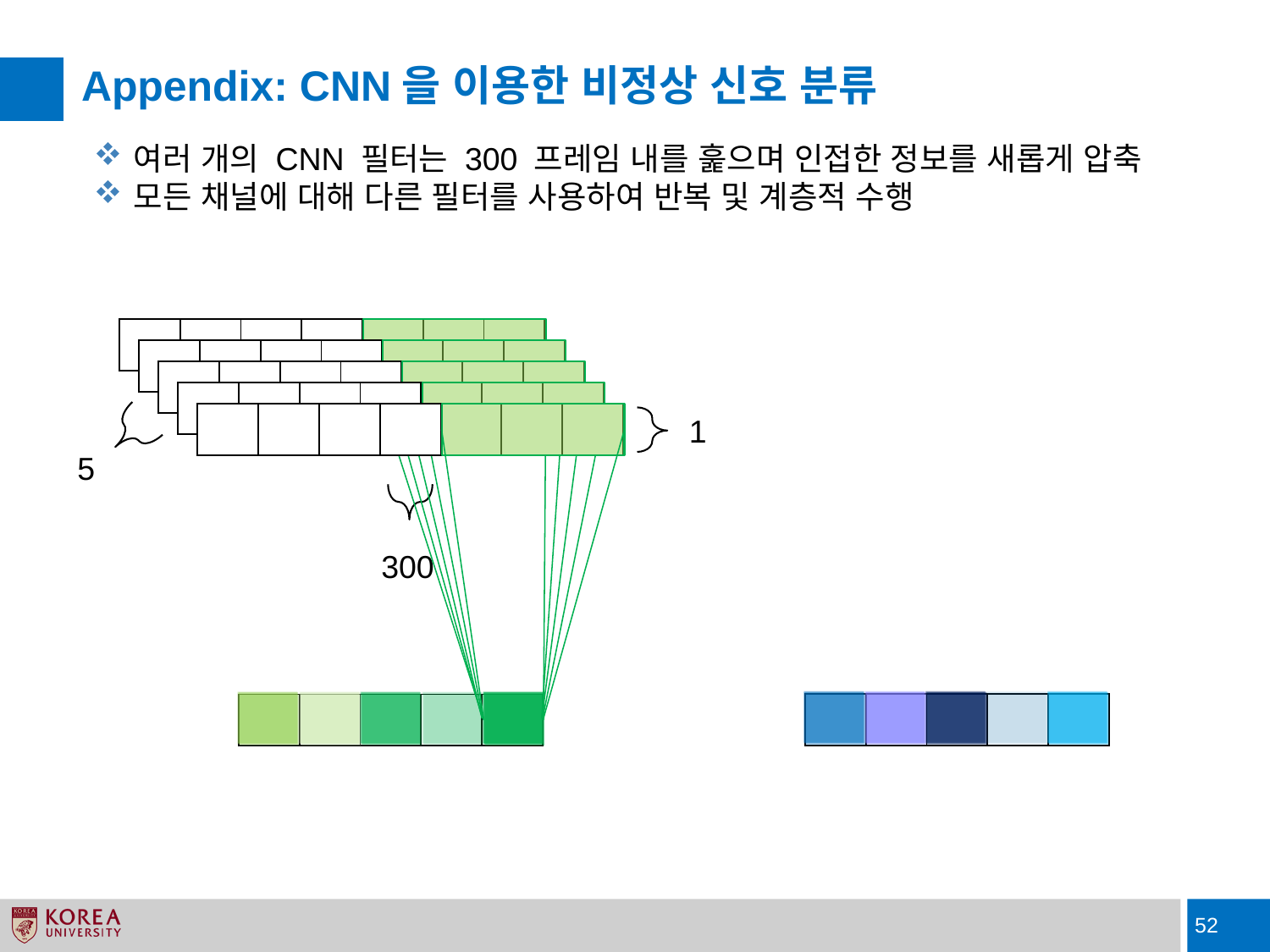

# Appendix: CNN을 이용한 비정상 신호 분류
여러 개의 CNN 필터는 300 프레임 내를 훑으며 인접한 정보를 새롭게 압축
모든 채널에 대해 다른 필터를 사용하여 반복 및 계층적 수행
|  |  |  |  |  |  |  |
| --- | --- | --- | --- | --- | --- | --- |

|  |  |  |  |  |  |  |
| --- | --- | --- | --- | --- | --- | --- |

|  |  |  |  |  |  |  |
| --- | --- | --- | --- | --- | --- | --- |

|  |  |  |  |  |  |  |
| --- | --- | --- | --- | --- | --- | --- |

|  |  |  |  |  |  |  |
| --- | --- | --- | --- | --- | --- | --- |

1

5

300

|  |  |  |  |  |
| --- | --- | --- | --- | --- |

|  |  |  |  |  |
| --- | --- | --- | --- | --- |

52